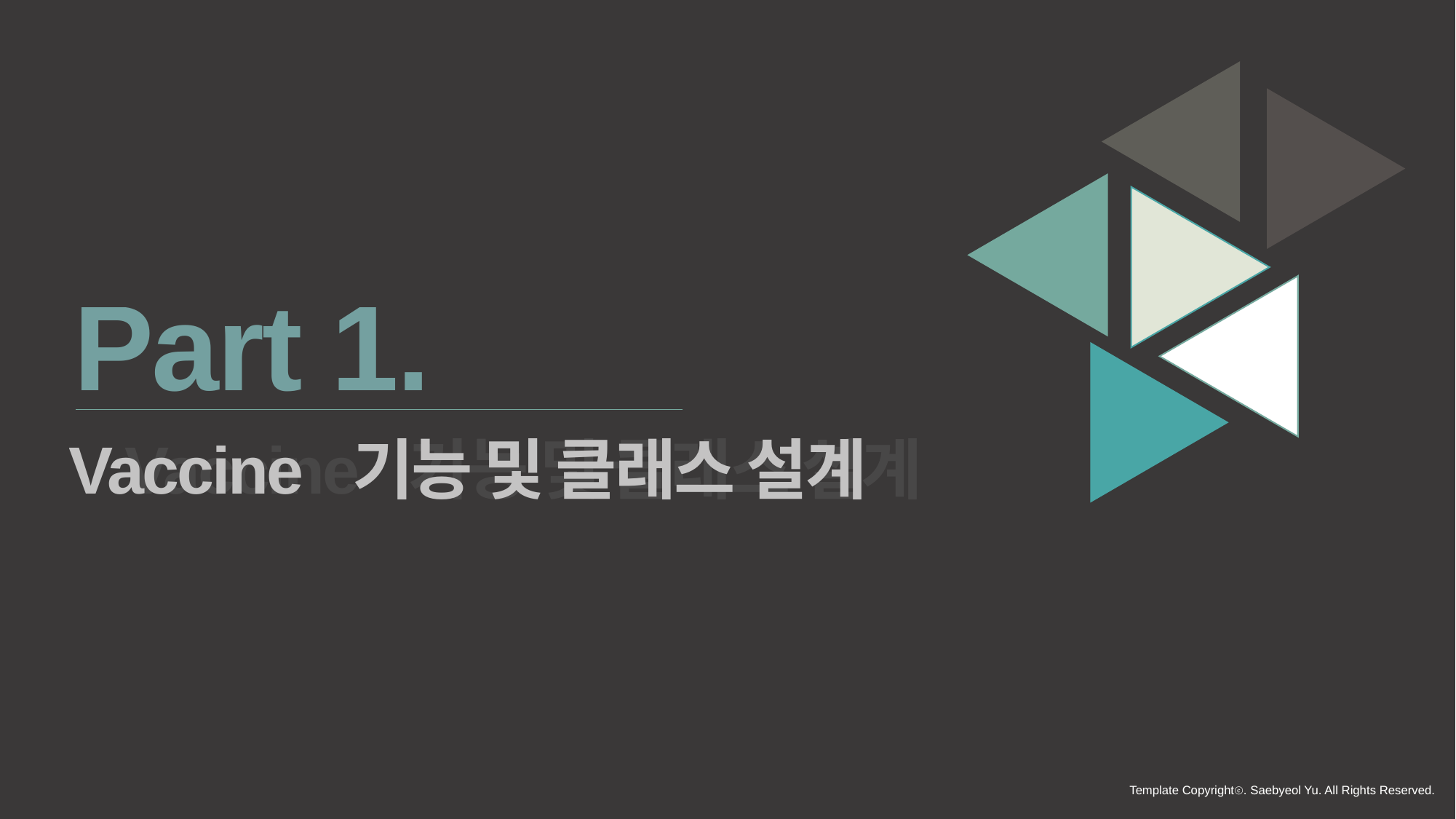

Part 1.

Vaccine  기능 및 클래스 설계
Vaccine  기능 및 클래스 설계
Template Copyrightⓒ. Saebyeol Yu. All Rights Reserved.